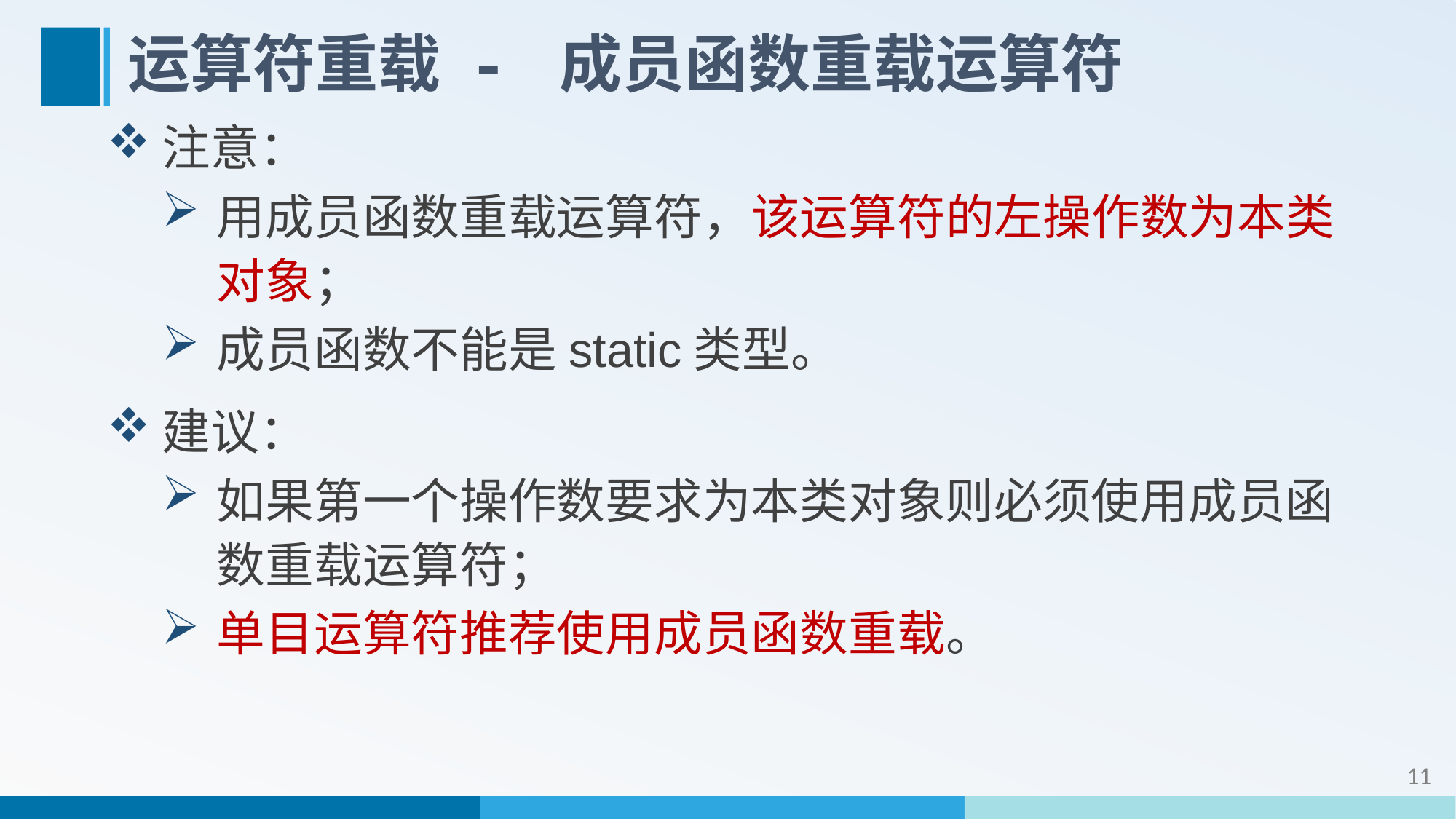

# 运算符重载 - 成员函数重载运算符
注意：
用成员函数重载运算符，该运算符的左操作数为本类对象；
成员函数不能是static类型。
建议：
如果第一个操作数要求为本类对象则必须使用成员函数重载运算符；
单目运算符推荐使用成员函数重载。